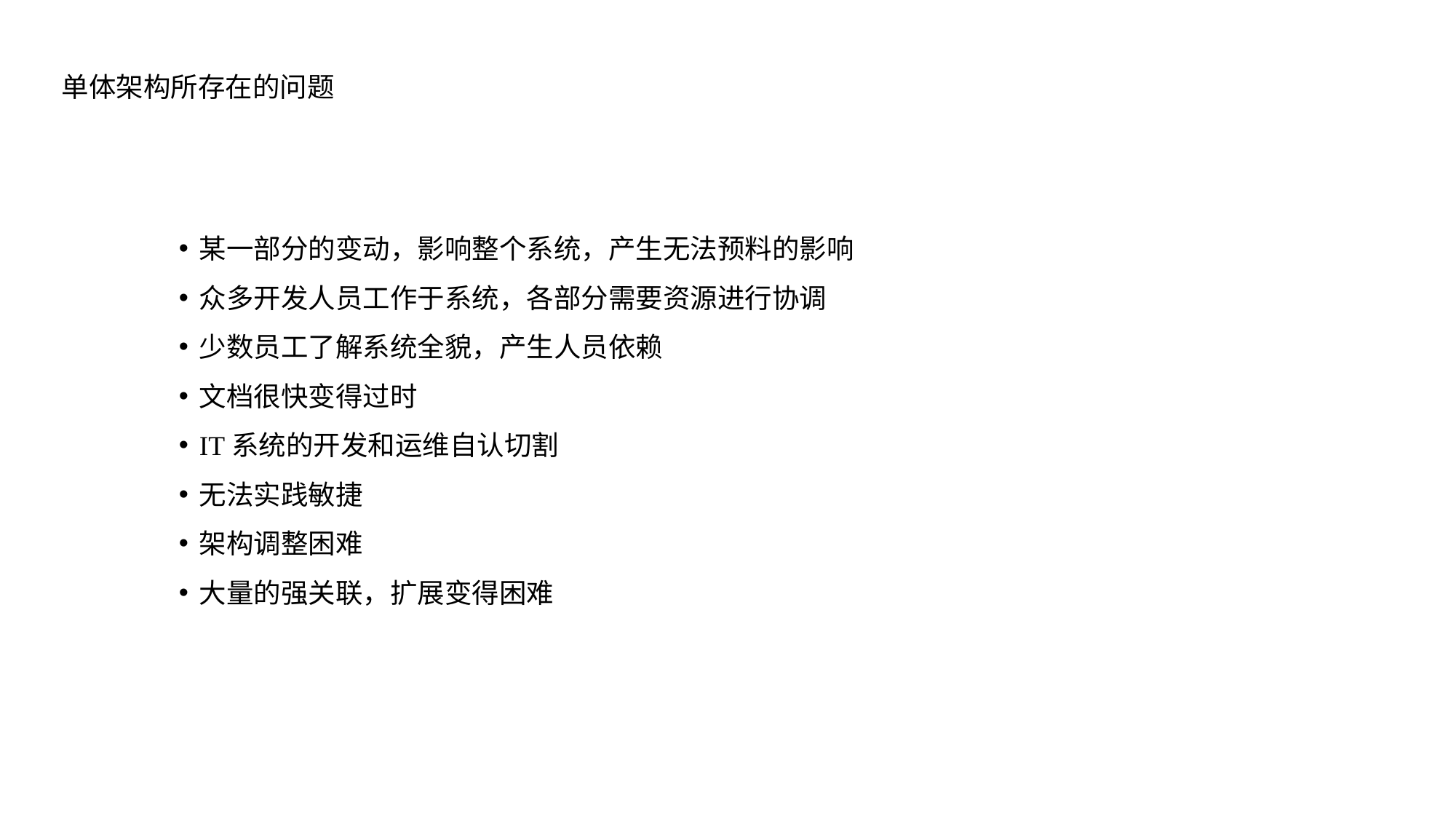

单体架构所存在的问题
某一部分的变动，影响整个系统，产生无法预料的影响
众多开发人员工作于系统，各部分需要资源进行协调
少数员工了解系统全貌，产生人员依赖
文档很快变得过时
IT系统的开发和运维自认切割
无法实践敏捷
架构调整困难
大量的强关联，扩展变得困难